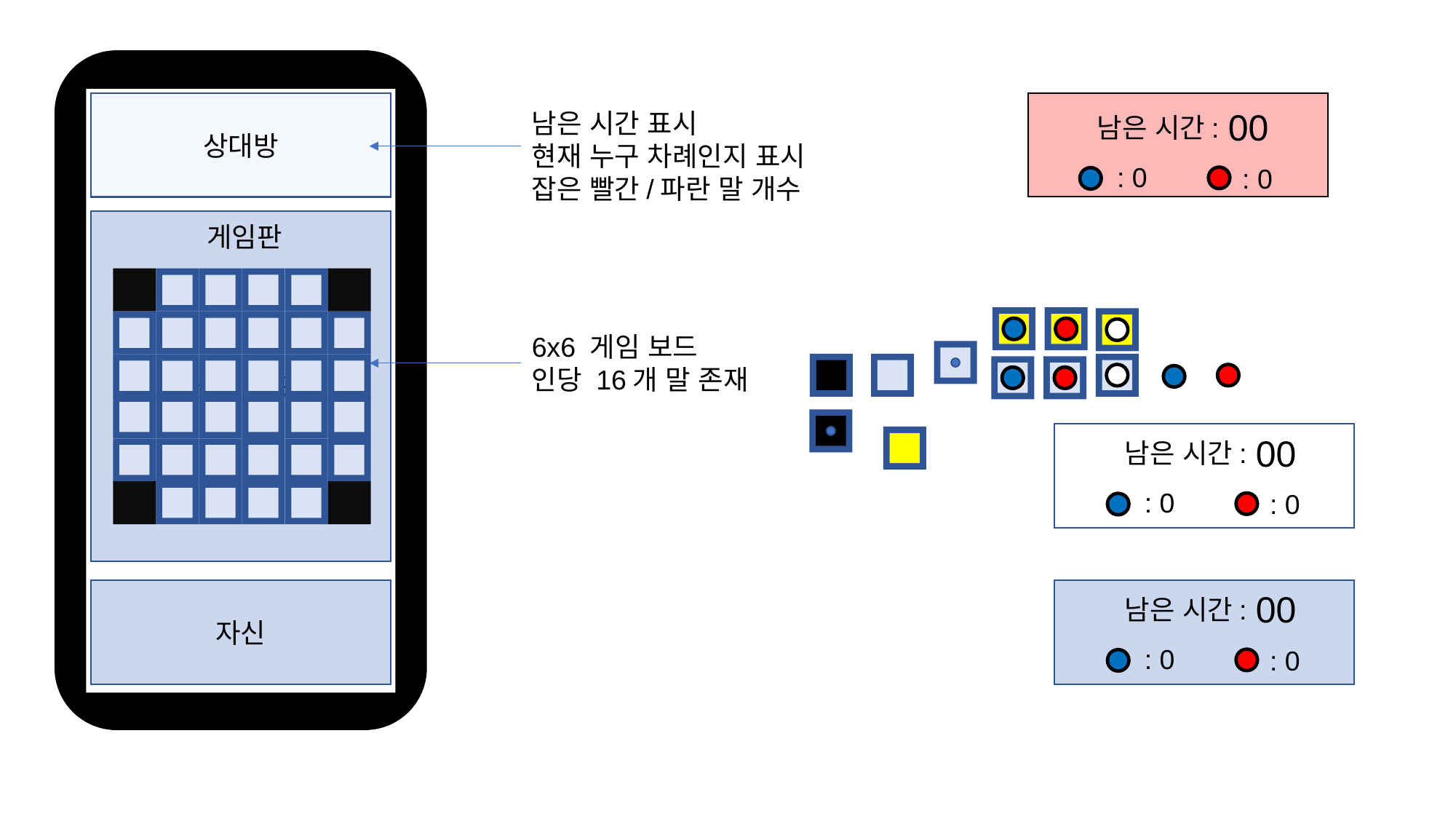

상대방
00
남은 시간 표시
현재 누구 차례인지 표시
잡은 빨간/파란 말 개수
남은 시간:
: 0
: 0

게임 보드
게임판

6x6 게임 보드
인당 16개 말 존재

00

남은 시간:
: 0
: 0

자신

00
남은 시간:
: 0
: 0